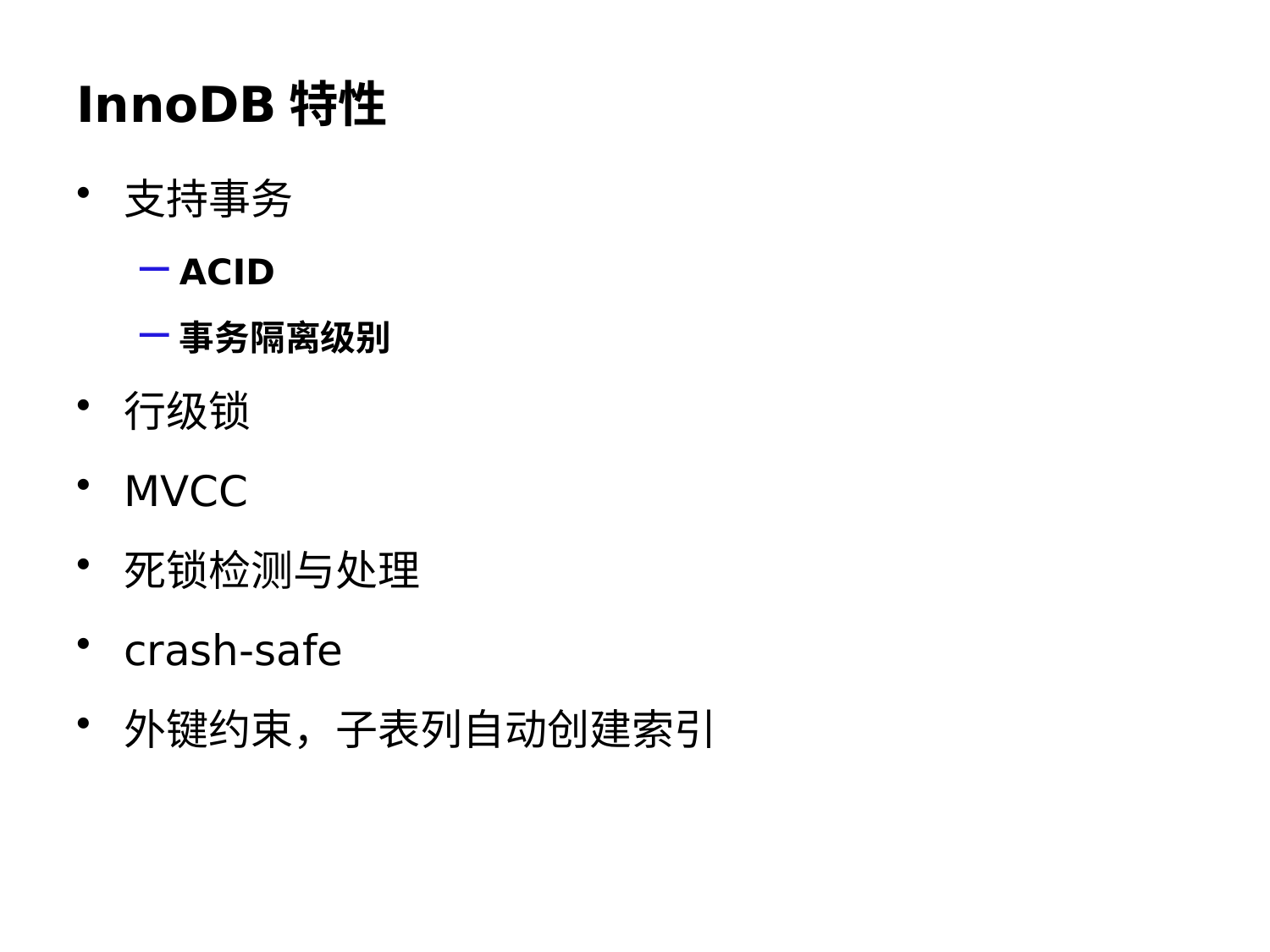

# InnoDB特性
支持事务
ACID
事务隔离级别
行级锁
MVCC
死锁检测与处理
crash-safe
外键约束，子表列自动创建索引